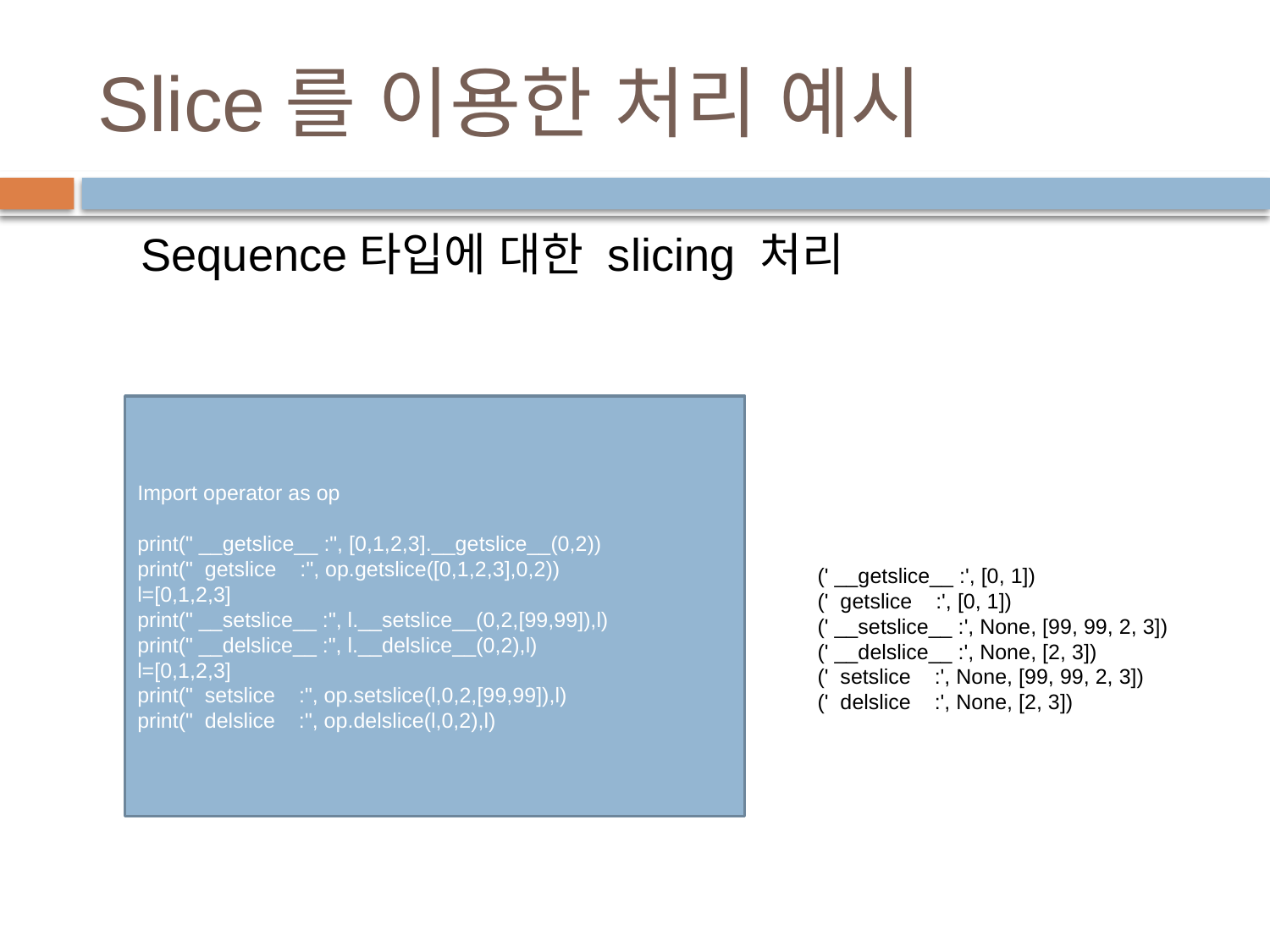

# Slice를 이용한 처리 예시
Sequence타입에 대한 slicing 처리

Import operator as op

print(" __getslice__ :", [0,1,2,3].__getslice__(0,2))
print("  getslice    :", op.getslice([0,1,2,3],0,2))
l=[0,1,2,3]
print(" __setslice__ :", l.__setslice__(0,2,[99,99]),l)
print(" __delslice__ :", l.__delslice__(0,2),l)
l=[0,1,2,3]
print("  setslice    :", op.setslice(l,0,2,[99,99]),l)
print("  delslice    :", op.delslice(l,0,2),l)
(' __getslice__ :', [0, 1])
('  getslice    :', [0, 1])
(' __setslice__ :', None, [99, 99, 2, 3])
(' __delslice__ :', None, [2, 3])
('  setslice    :', None, [99, 99, 2, 3])
('  delslice    :', None, [2, 3])